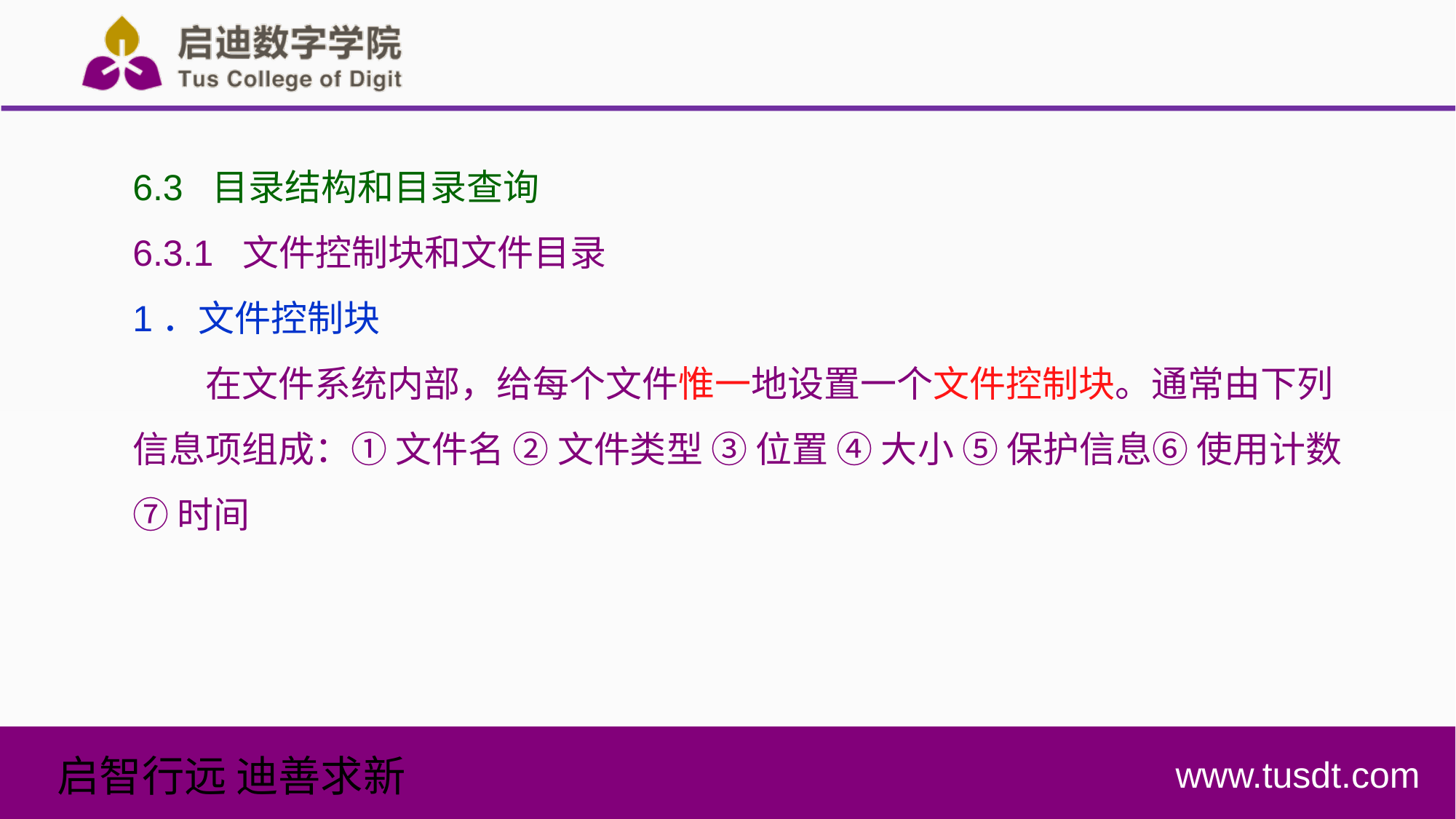

6.3  目录结构和目录查询
6.3.1  文件控制块和文件目录
1．文件控制块
在文件系统内部，给每个文件惟一地设置一个文件控制块。通常由下列信息项组成：① 文件名 ② 文件类型 ③ 位置 ④ 大小 ⑤ 保护信息⑥ 使用计数 ⑦ 时间